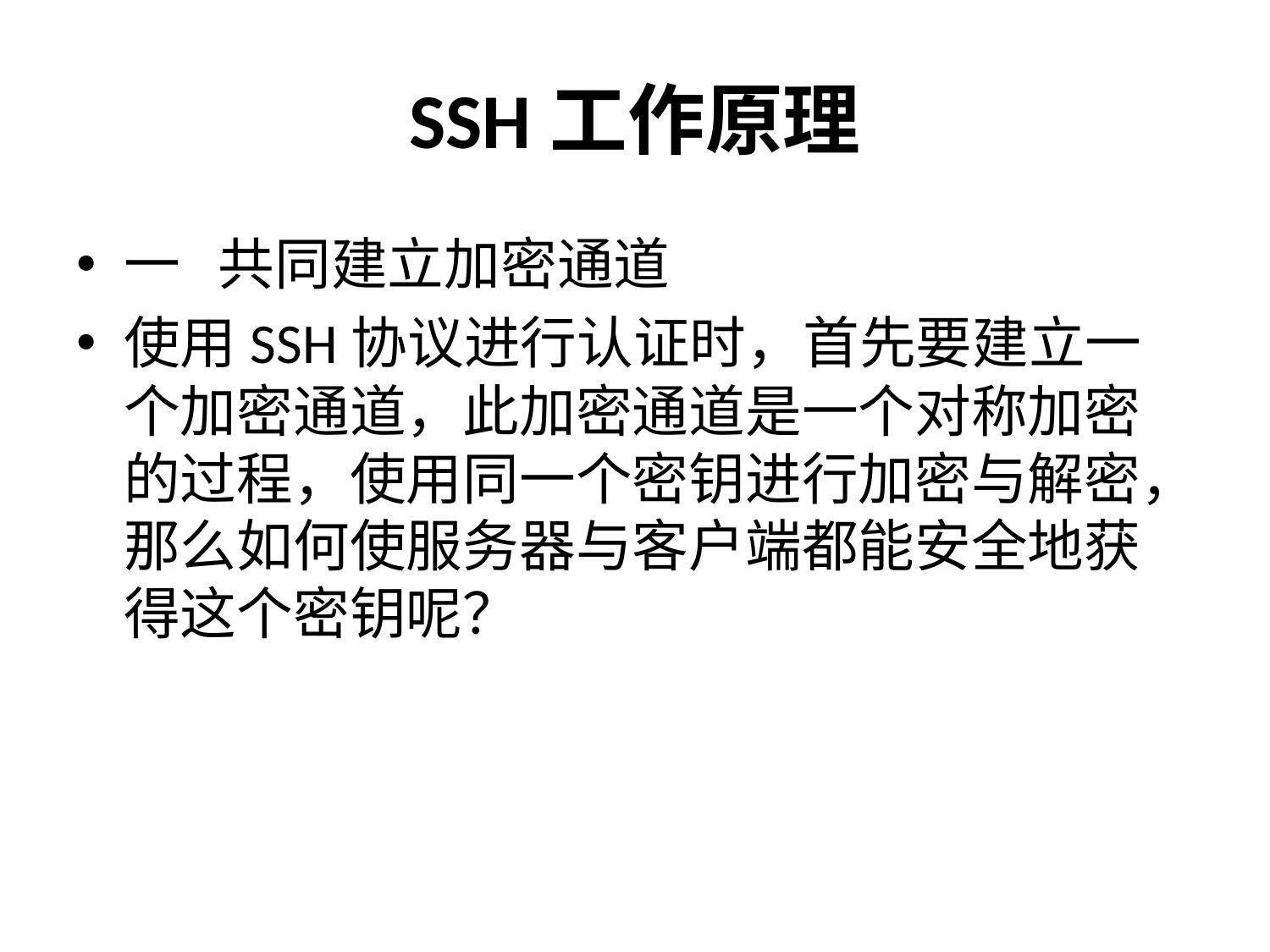

# SSH工作原理
一   共同建立加密通道
使用SSH协议进行认证时，首先要建立一个加密通道，此加密通道是一个对称加密的过程，使用同一个密钥进行加密与解密，那么如何使服务器与客户端都能安全地获得这个密钥呢？